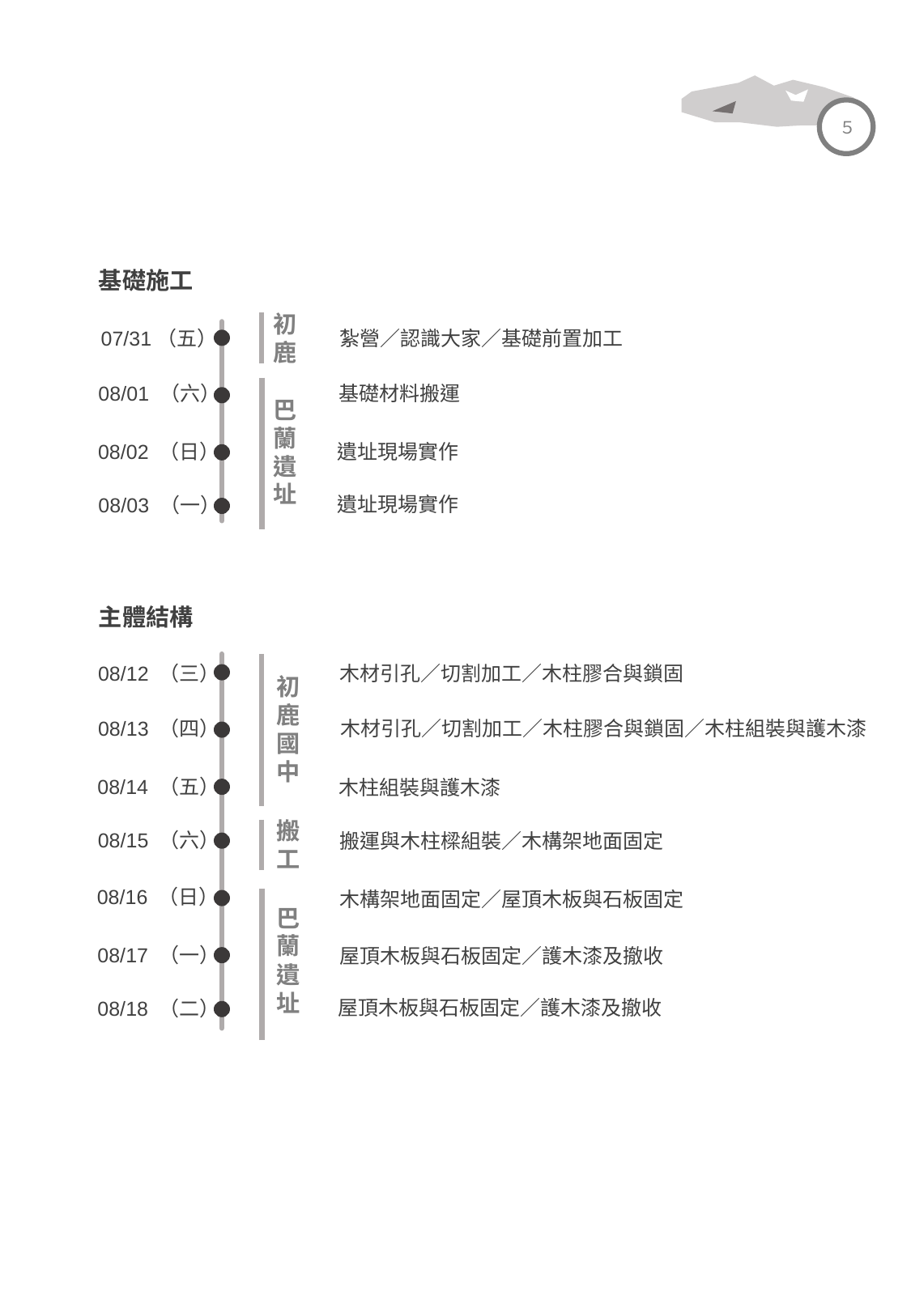

５
基礎施工
初鹿
紮營／認識大家／基礎前置加工
07/31（五）

08/01 （六）
基礎材料搬運

巴
蘭
遺址
08/02 （日）
遺址現場實作

遺址現場實作
08/03 （一）

主體結構
08/12 （三）
木材引孔／切割加工／木柱膠合與鎖固

初
鹿
國
中
08/13 （四）
木材引孔／切割加工／木柱膠合與鎖固／木柱組裝與護木漆

08/14 （五）
木柱組裝與護木漆

搬工
08/15 （六）
搬運與木柱樑組裝／木構架地面固定

08/16 （日）
木構架地面固定／屋頂木板與石板固定

巴
蘭
遺址
08/17 （一）
屋頂木板與石板固定／護木漆及撤收

屋頂木板與石板固定／護木漆及撤收
08/18 （二）